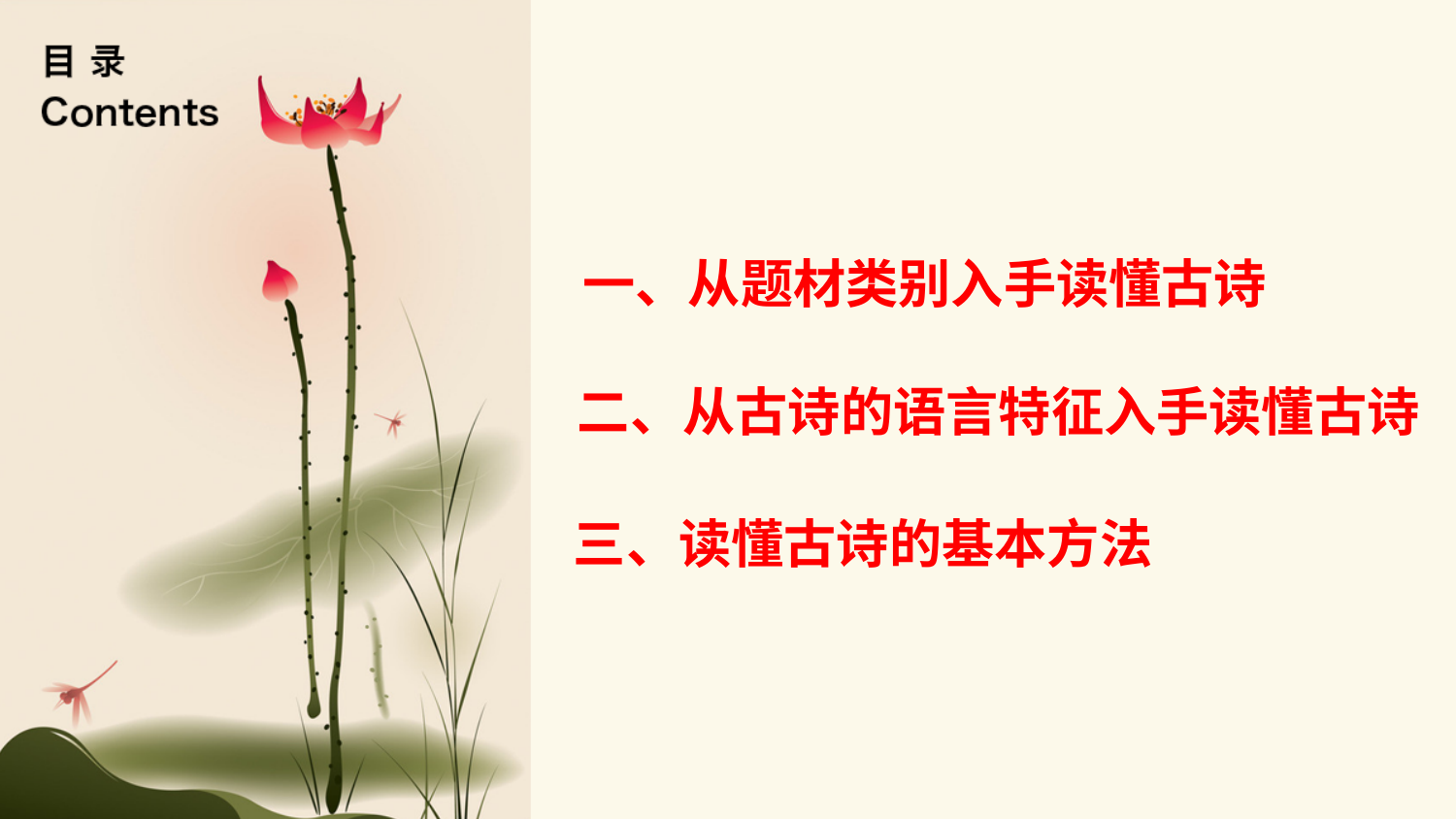

一、从题材类别入手读懂古诗
二、从古诗的语言特征入手读懂古诗
三、读懂古诗的基本方法